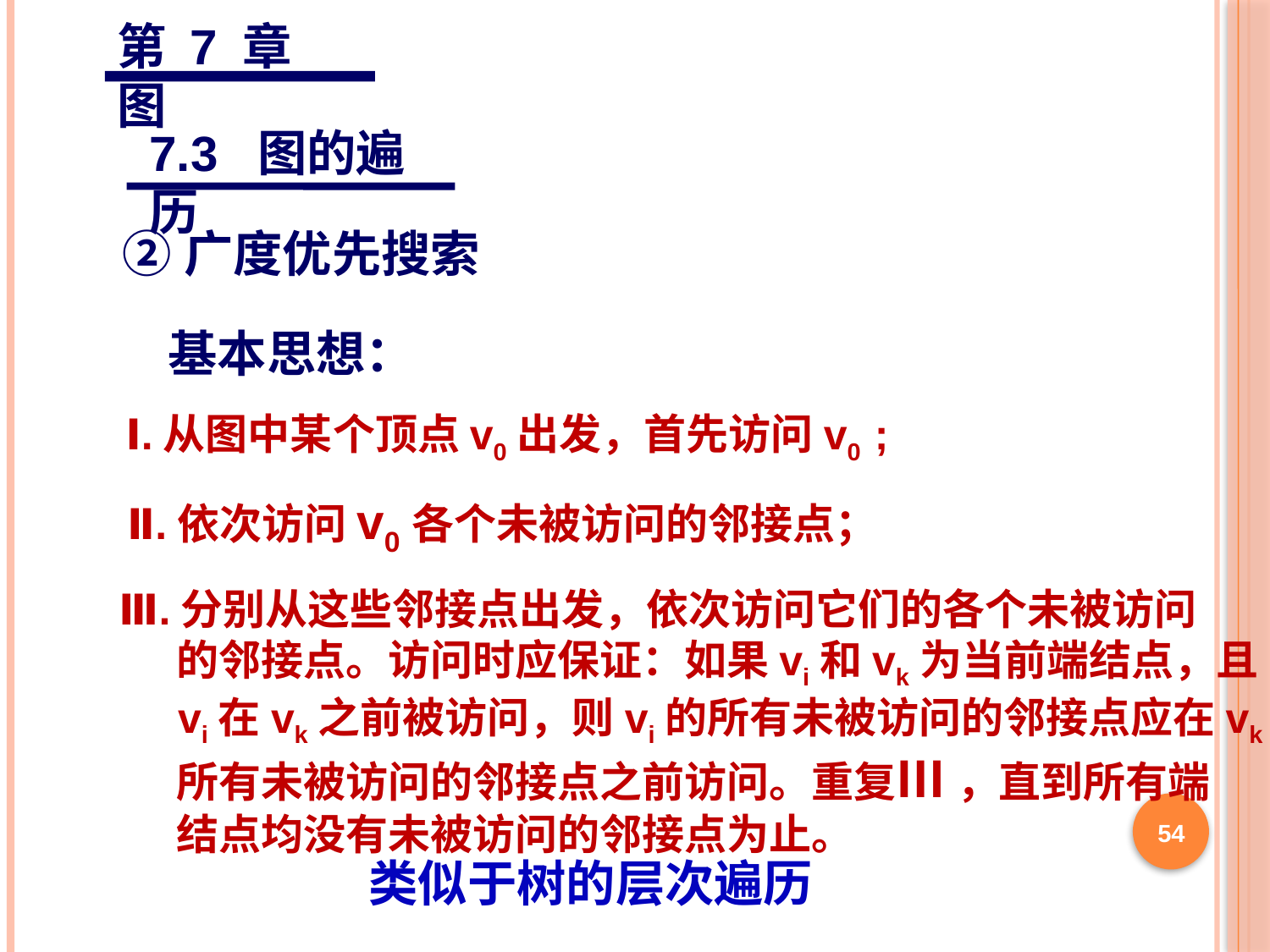

第 7 章  图

7.3  图的遍历

②广度优先搜索
基本思想：
Ⅰ.从图中某个顶点v0出发，首先访问v0  ;
Ⅱ.依次访问v0各个未被访问的邻接点；
Ⅲ.分别从这些邻接点出发，依次访问它们的各个未被访问
     的邻接点。访问时应保证：如果vi和vk为当前端结点，且
     vi在vk之前被访问，则vi的所有未被访问的邻接点应在vk
     所有未被访问的邻接点之前访问。重复Ⅲ ，直到所有端
     结点均没有未被访问的邻接点为止。
54
类似于树的层次遍历